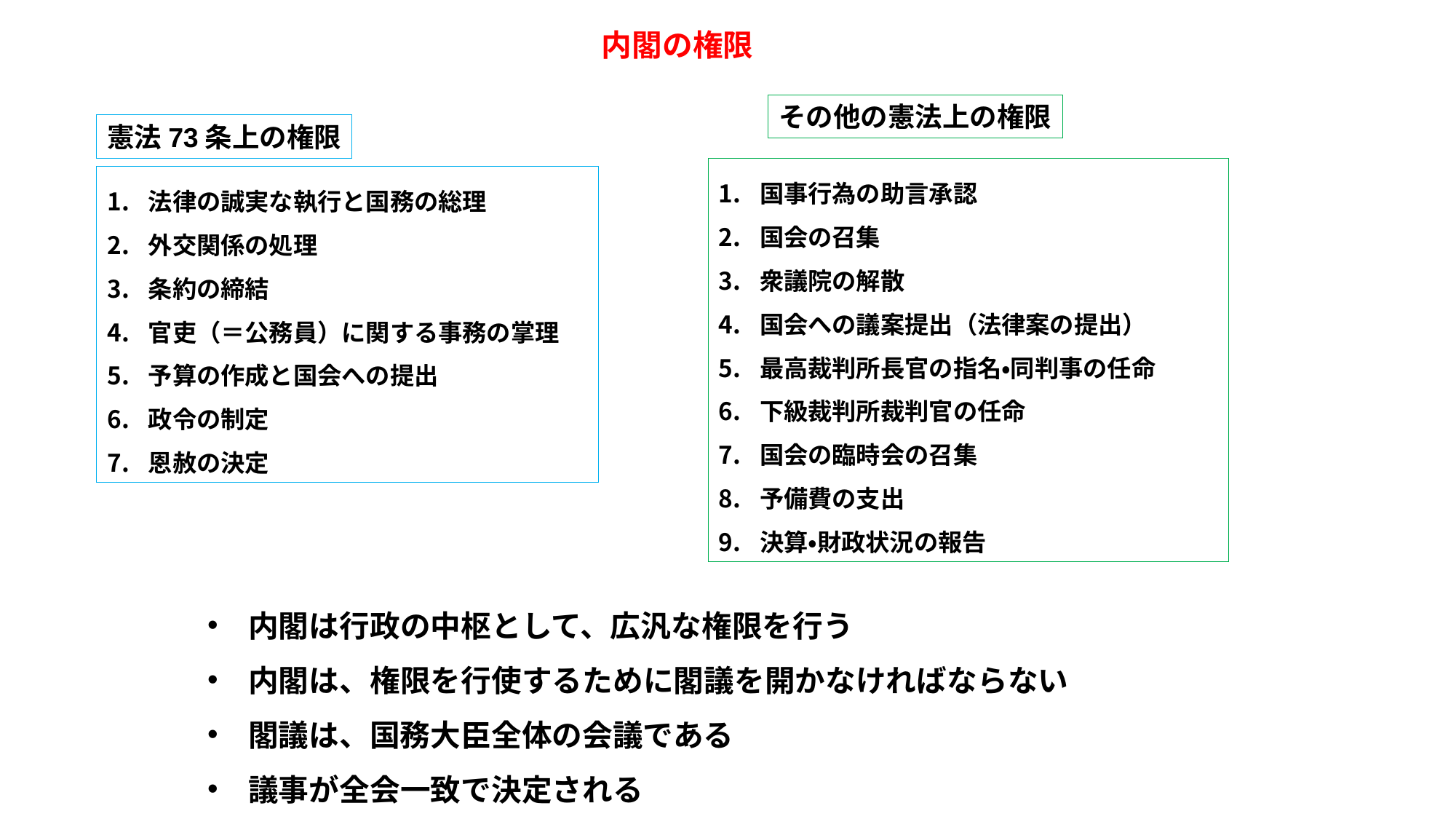

内閣の権限
その他の憲法上の権限
憲法73条上の権限
国事行為の助言承認
国会の召集
衆議院の解散
国会への議案提出（法律案の提出）
最高裁判所長官の指名・同判事の任命
下級裁判所裁判官の任命
国会の臨時会の召集
予備費の支出
決算・財政状況の報告
法律の誠実な執行と国務の総理
外交関係の処理
条約の締結
官吏（＝公務員）に関する事務の掌理
予算の作成と国会への提出
政令の制定
恩赦の決定
内閣は行政の中枢として、広汎な権限を行う
内閣は、権限を行使するために閣議を開かなければならない
閣議は、国務大臣全体の会議である
議事が全会一致で決定される